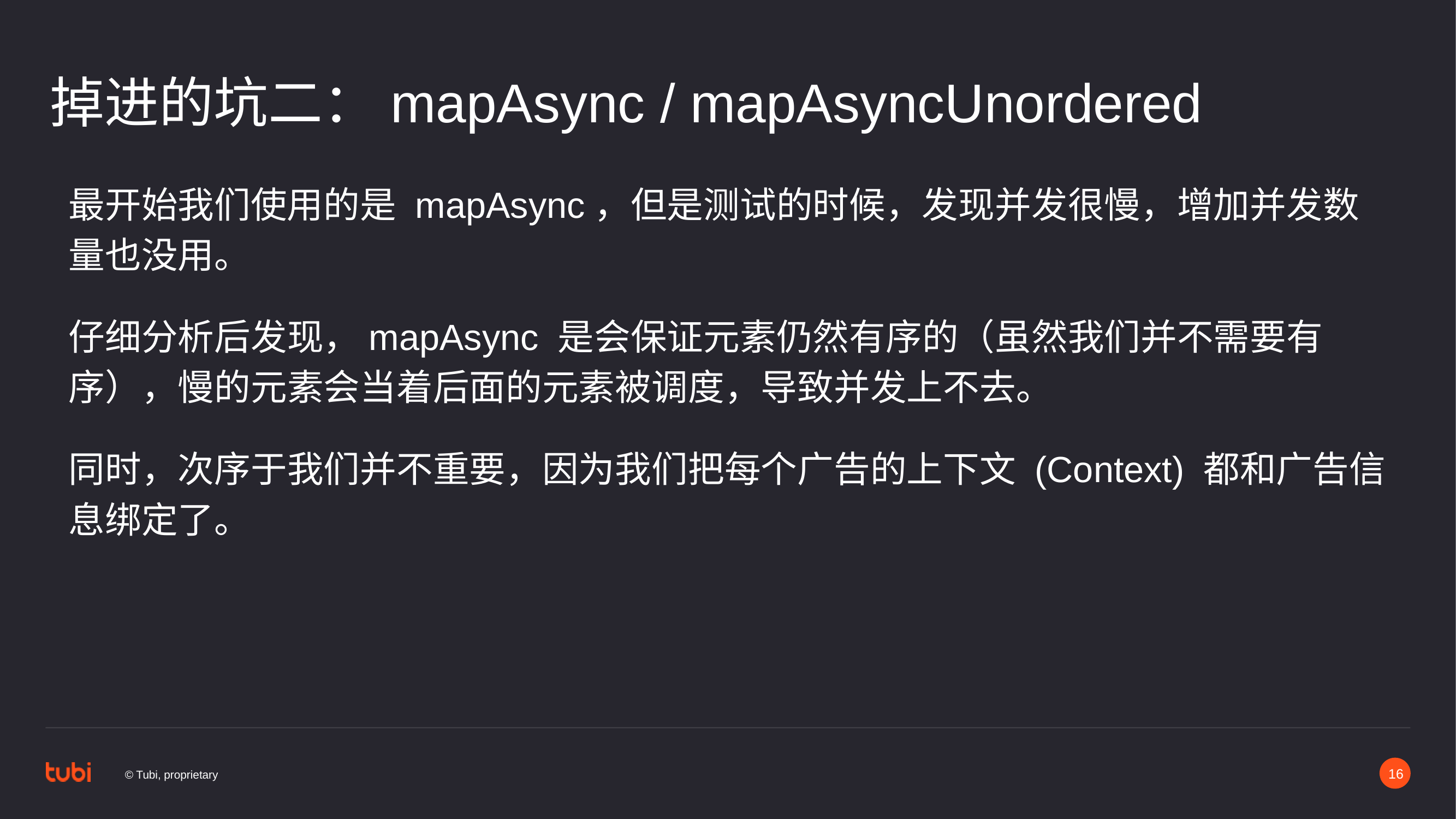

# 掉进的坑二：mapAsync / mapAsyncUnordered
最开始我们使用的是 mapAsync，但是测试的时候，发现并发很慢，增加并发数量也没用。
仔细分析后发现，mapAsync 是会保证元素仍然有序的（虽然我们并不需要有序），慢的元素会当着后面的元素被调度，导致并发上不去。
同时，次序于我们并不重要，因为我们把每个广告的上下文 (Context) 都和广告信息绑定了。
16